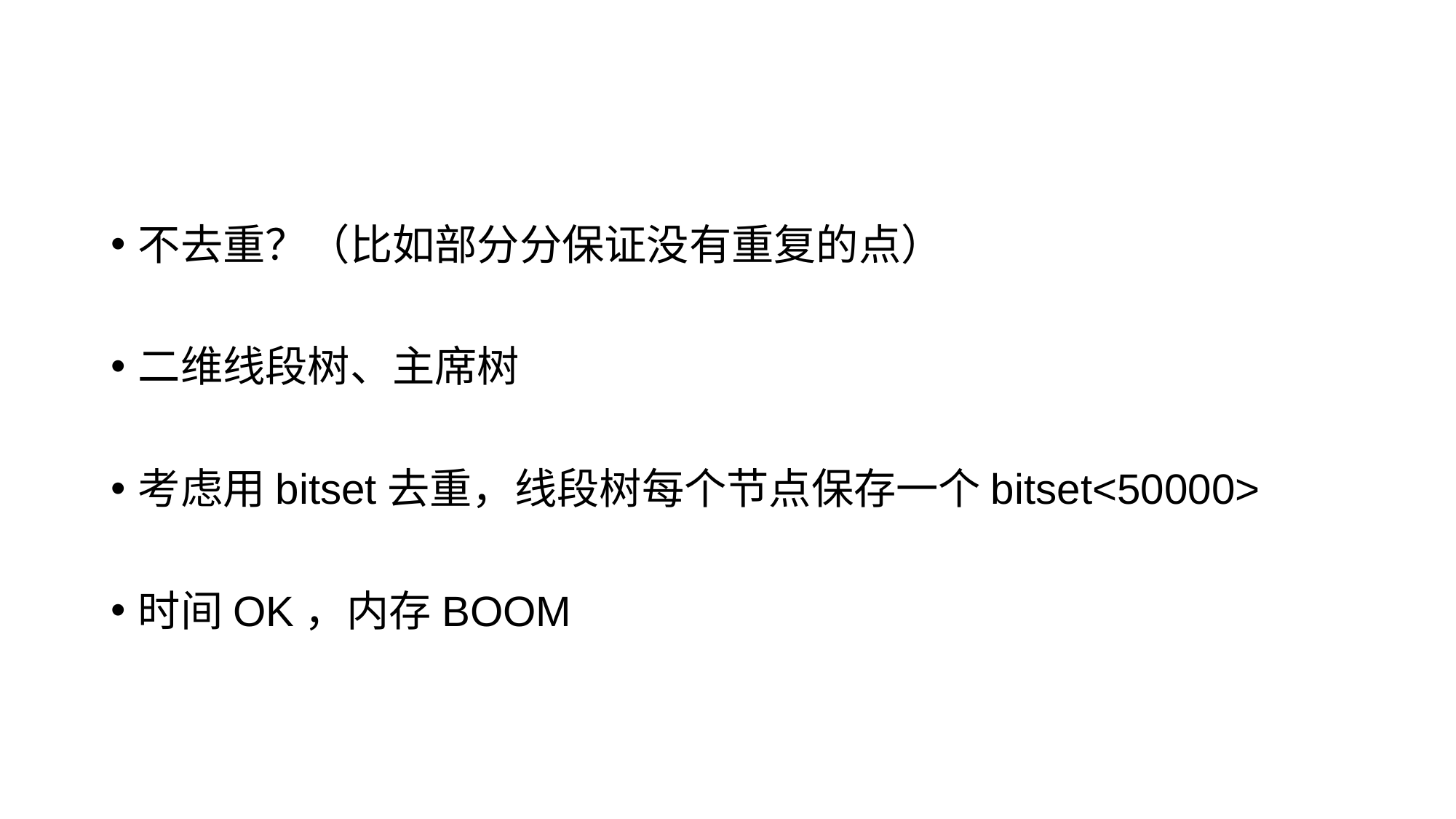

不去重？（比如部分分保证没有重复的点）

二维线段树、主席树

考虑用bitset去重，线段树每个节点保存一个bitset<50000>

时间OK，内存BOOM